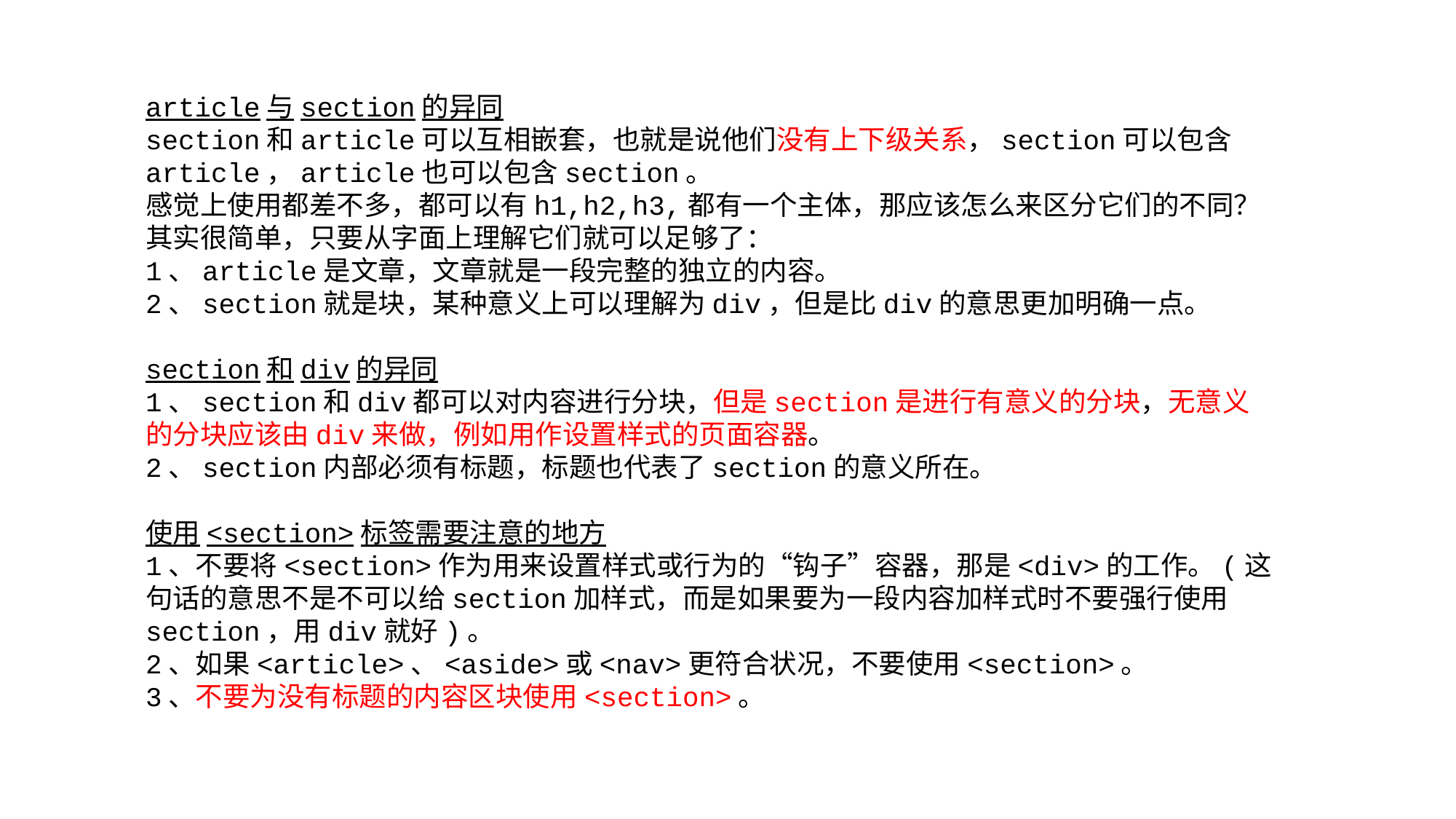

article与section的异同
section和article可以互相嵌套，也就是说他们没有上下级关系，section可以包含article，article也可以包含section。
感觉上使用都差不多，都可以有h1,h2,h3,都有一个主体，那应该怎么来区分它们的不同？其实很简单，只要从字面上理解它们就可以足够了：
1、article是文章，文章就是一段完整的独立的内容。
2、section就是块，某种意义上可以理解为div，但是比div的意思更加明确一点。

section和div的异同
1、section和div都可以对内容进行分块，但是section是进行有意义的分块，无意义的分块应该由div来做，例如用作设置样式的页面容器。
2、section内部必须有标题，标题也代表了section的意义所在。

使用<section>标签需要注意的地方
1、不要将<section>作为用来设置样式或行为的“钩子”容器，那是<div>的工作。(这句话的意思不是不可以给section加样式，而是如果要为一段内容加样式时不要强行使用section，用div就好)。
2、如果<article>、<aside>或<nav>更符合状况，不要使用<section>。
3、不要为没有标题的内容区块使用<section>。